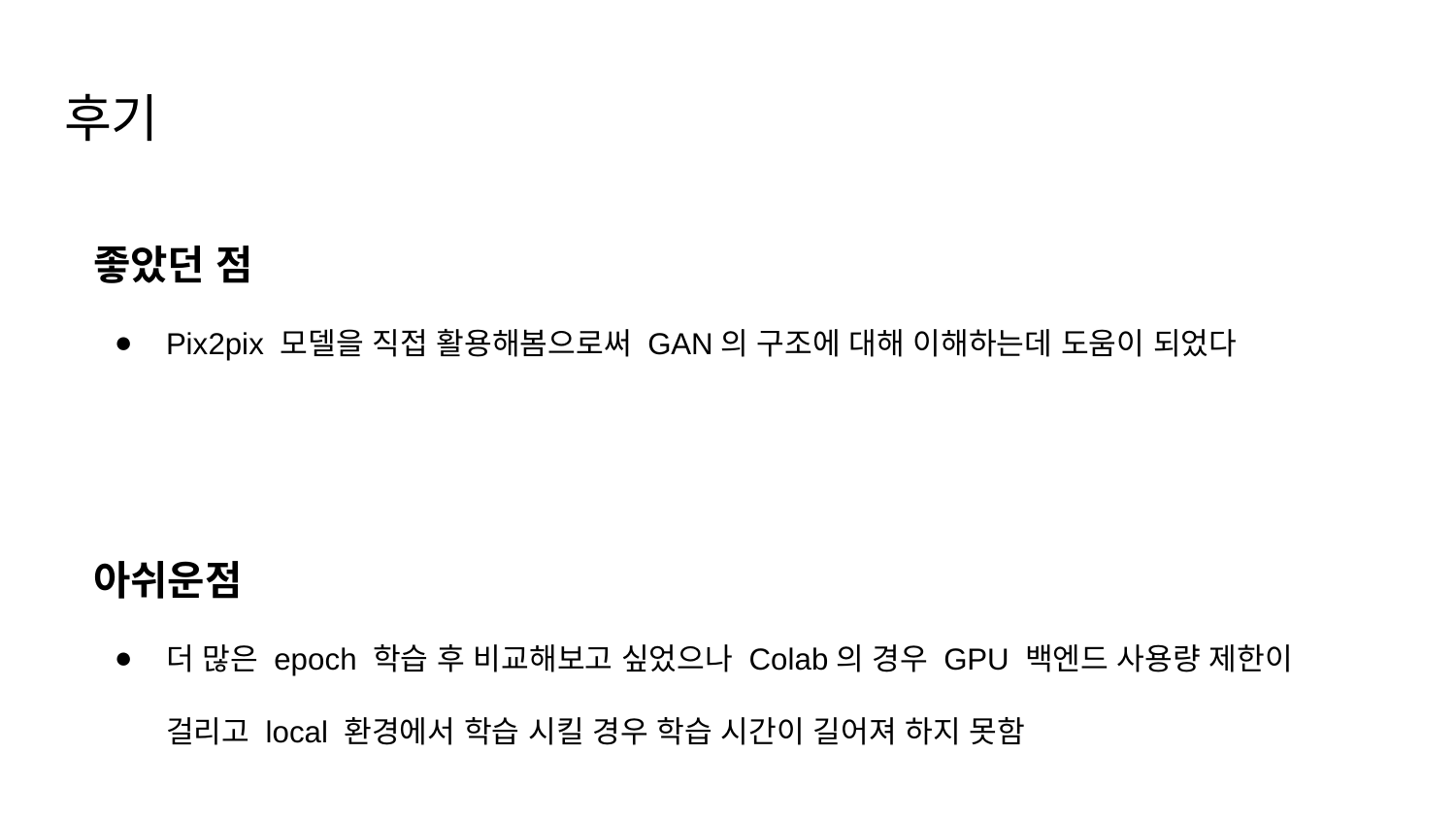

# 후기
좋았던 점
Pix2pix 모델을 직접 활용해봄으로써 GAN의 구조에 대해 이해하는데 도움이 되었다

아쉬운점
더 많은 epoch 학습 후 비교해보고 싶었으나 Colab의 경우 GPU 백엔드 사용량 제한이 걸리고 local 환경에서 학습 시킬 경우 학습 시간이 길어져 하지 못함